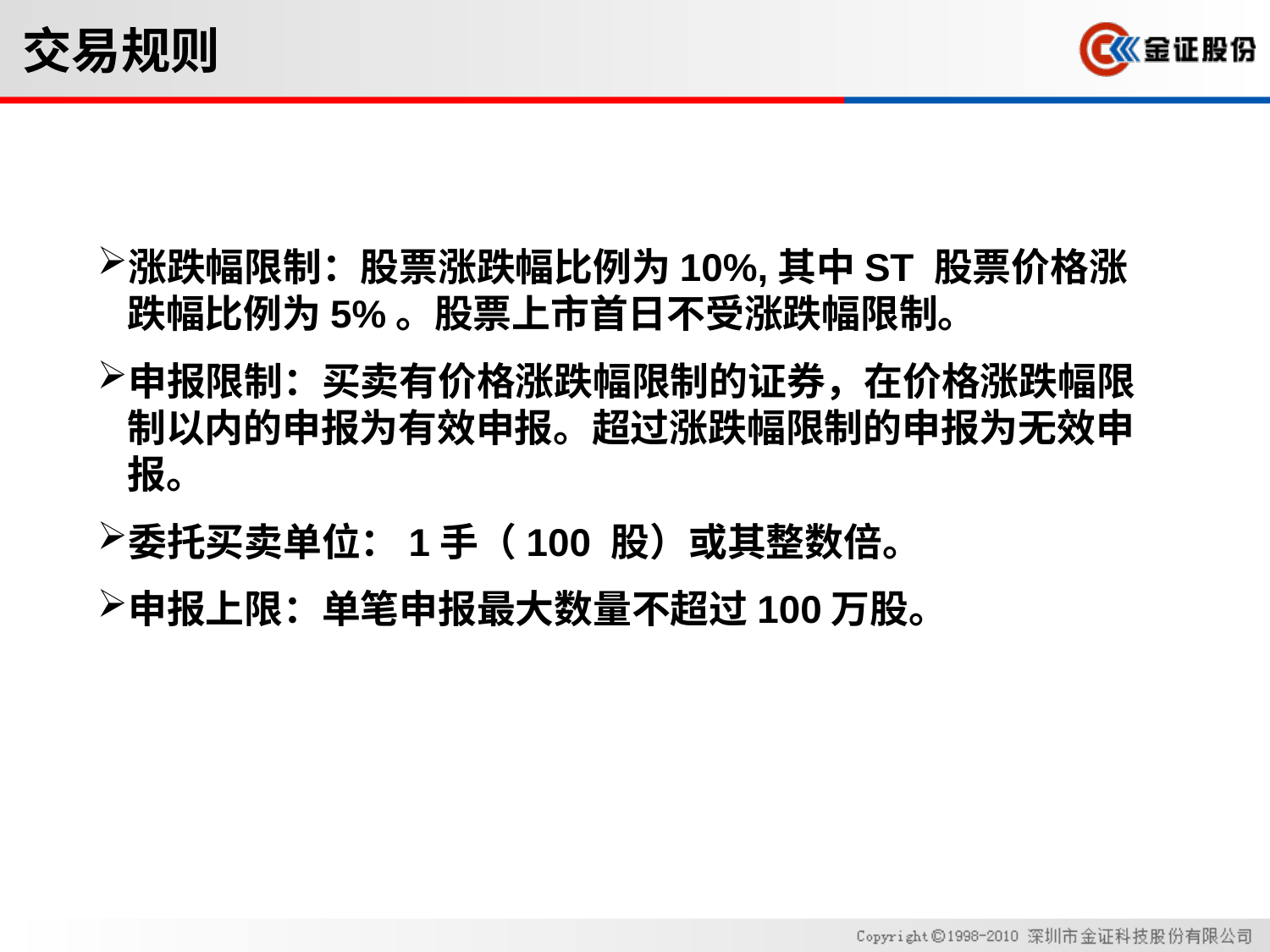

# 交易规则
涨跌幅限制：股票涨跌幅比例为10%,其中ST 股票价格涨跌幅比例为5%。股票上市首日不受涨跌幅限制。
申报限制：买卖有价格涨跌幅限制的证券，在价格涨跌幅限制以内的申报为有效申报。超过涨跌幅限制的申报为无效申报。
委托买卖单位：1手（100 股）或其整数倍。
申报上限：单笔申报最大数量不超过100万股。